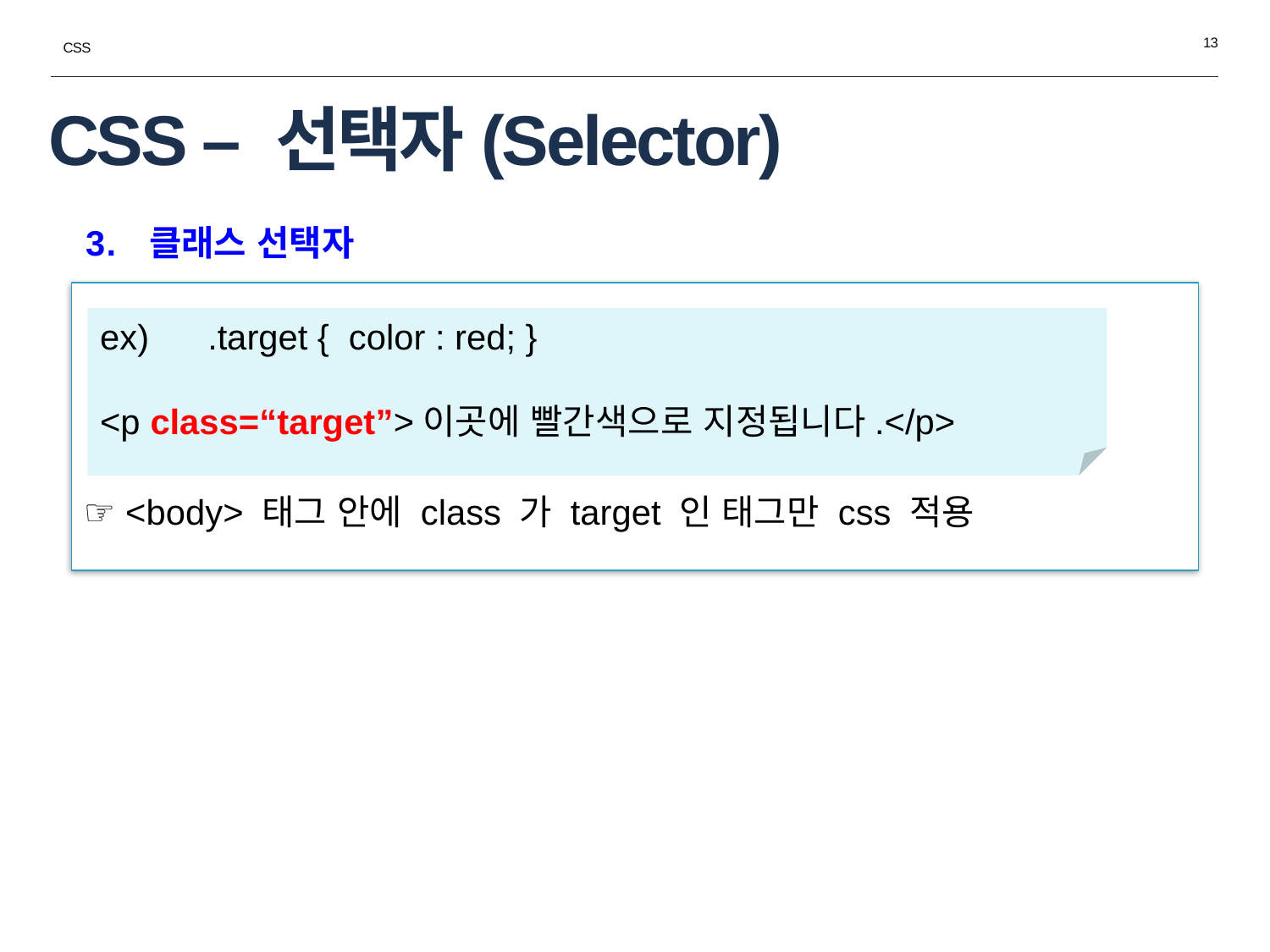

13
CSS
# CSS – 선택자(Selector)
클래스 선택자

☞ <body> 태그 안에 class 가 target 인 태그만 css 적용
ex)      .target {  color : red; }

<p class=“target”>이곳에 빨간색으로 지정됩니다.</p>